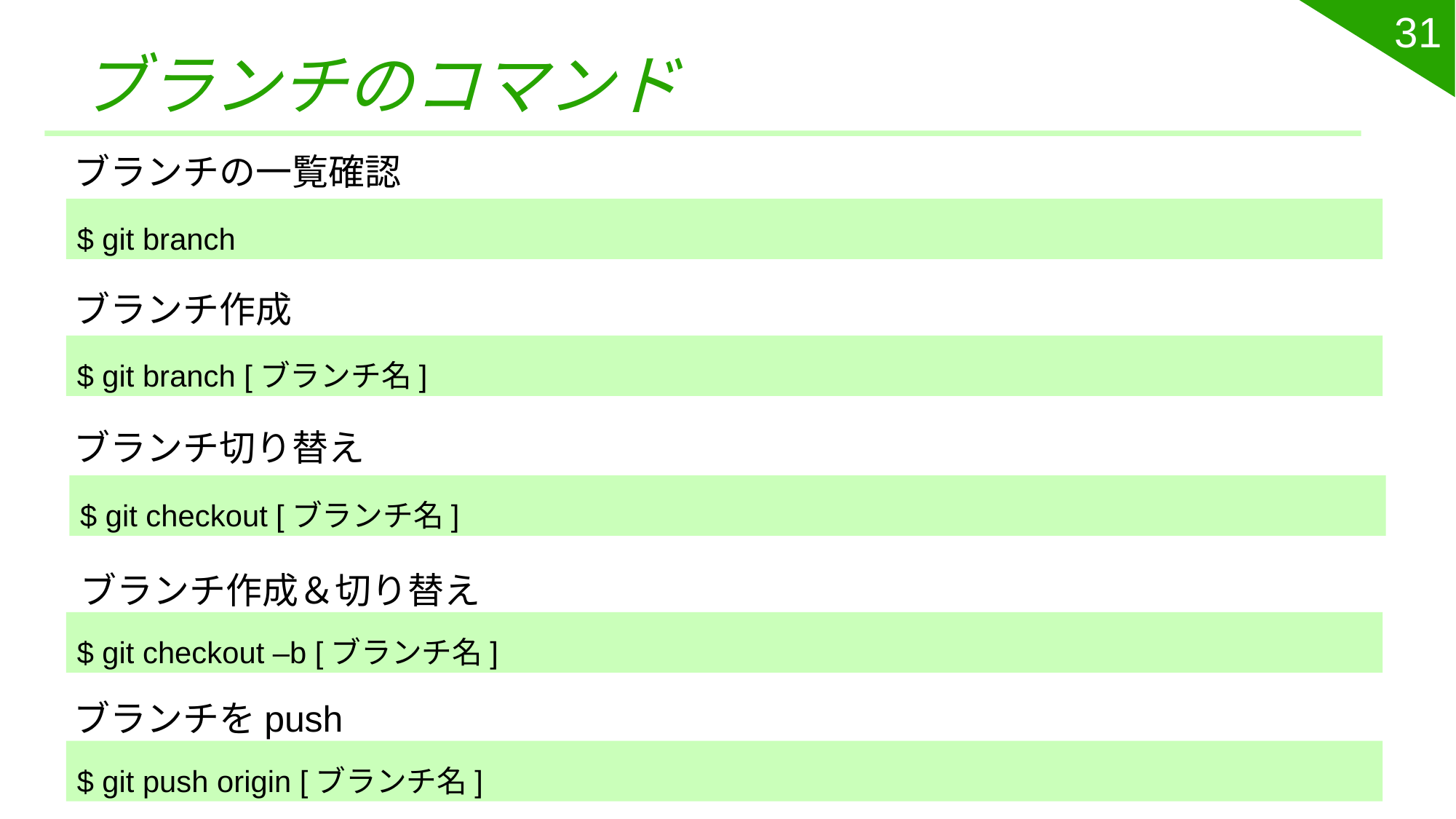

31
# ブランチのコマンド
ブランチの一覧確認
$ git branch
ブランチ作成
$ git branch [ブランチ名]
ブランチ切り替え
$ git checkout [ブランチ名]
ブランチ作成＆切り替え
$ git checkout –b [ブランチ名]
ブランチをpush
$ git push origin [ブランチ名]